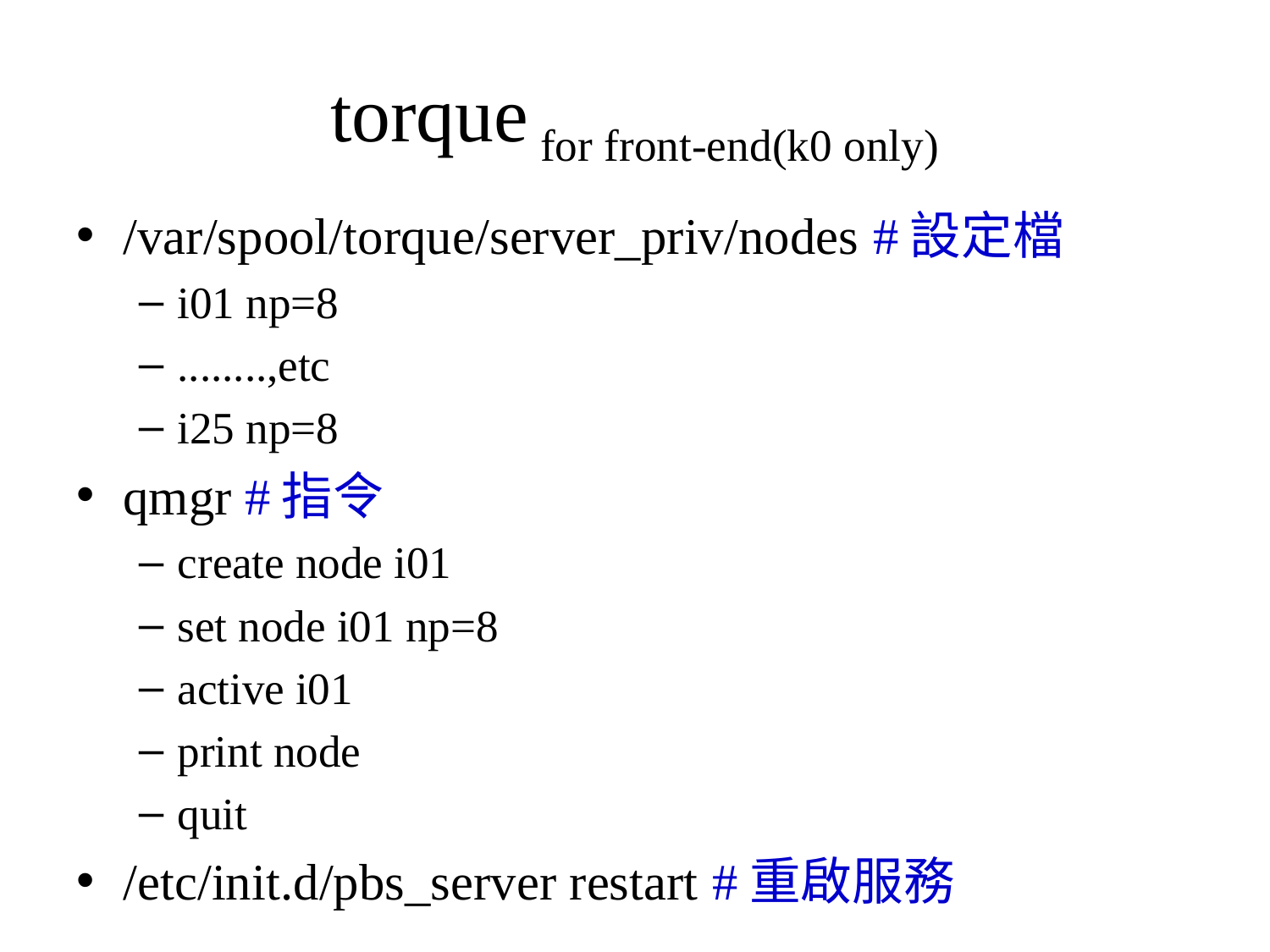

# torque for front-end(k0 only)
/var/spool/torque/server_priv/nodes #設定檔
i01 np=8
........,etc
i25 np=8
qmgr #指令
create node i01
set node i01 np=8
active i01
print node
quit
/etc/init.d/pbs_server restart #重啟服務